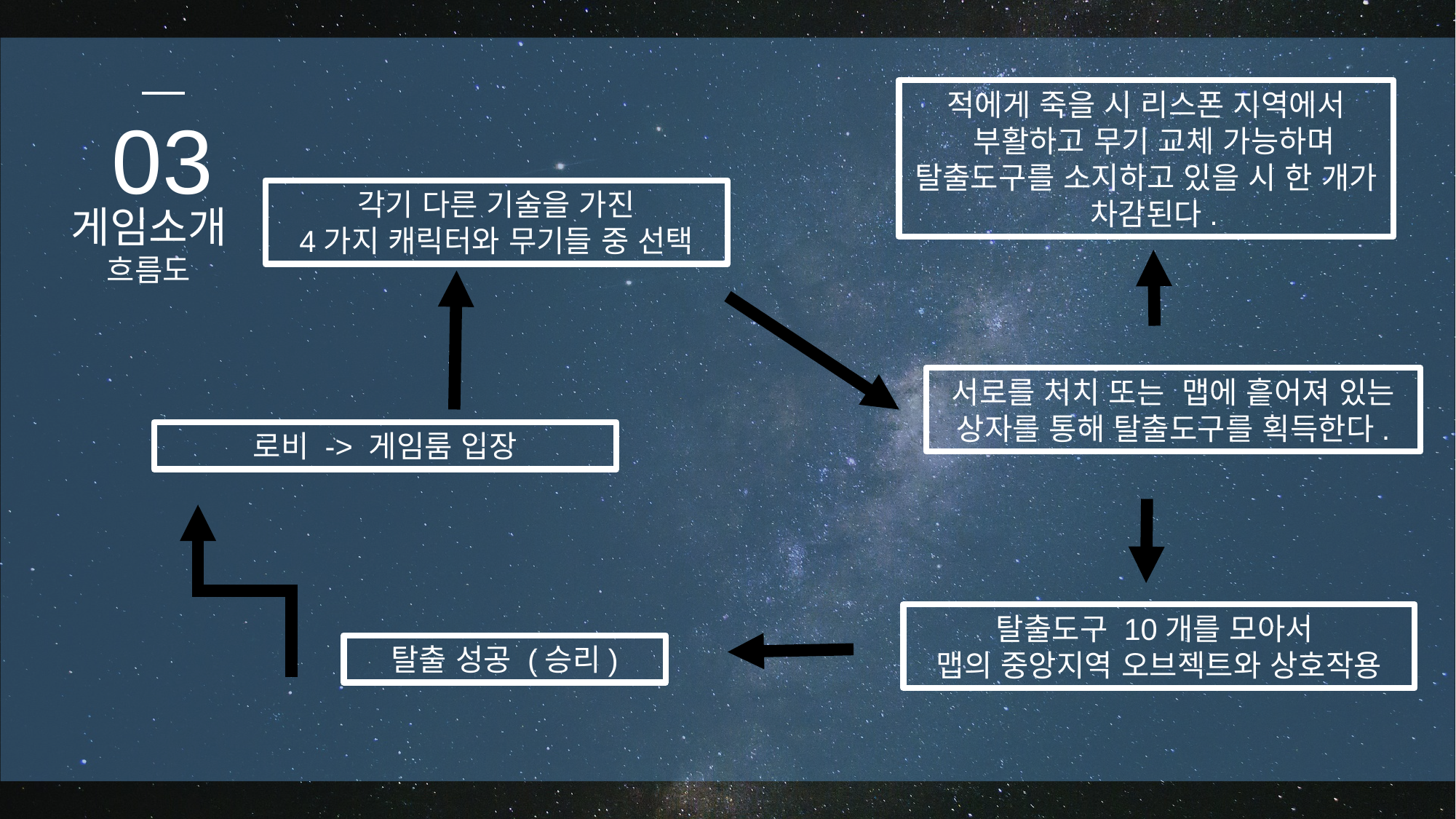

적에게 죽을 시 리스폰 지역에서
 부활하고 무기 교체 가능하며 탈출도구를 소지하고 있을 시 한 개가
 차감된다.
03
각기 다른 기술을 가진
4가지 캐릭터와 무기들 중 선택
게임소개
흐름도

서로를 처치 또는  맵에 흩어져 있는 상자를 통해 탈출도구를 획득한다.
로비 -> 게임룸 입장
탈출도구 10개를 모아서
맵의 중앙지역 오브젝트와 상호작용
탈출 성공 (승리)